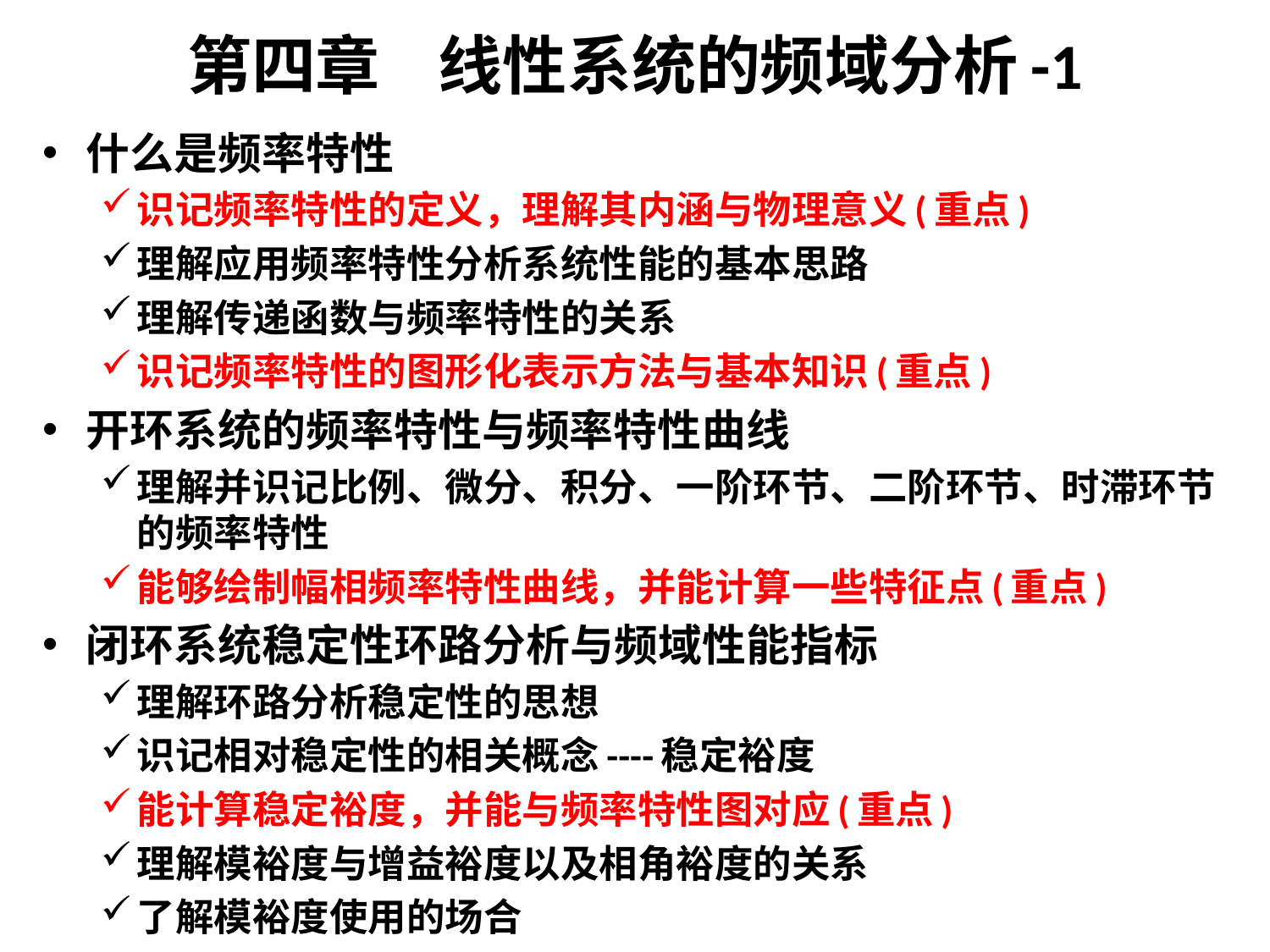

# 第四章    线性系统的频域分析-1
什么是频率特性
识记频率特性的定义，理解其内涵与物理意义(重点)
理解应用频率特性分析系统性能的基本思路
理解传递函数与频率特性的关系
识记频率特性的图形化表示方法与基本知识(重点)
开环系统的频率特性与频率特性曲线
理解并识记比例、微分、积分、一阶环节、二阶环节、时滞环节的频率特性
能够绘制幅相频率特性曲线，并能计算一些特征点(重点)
闭环系统稳定性环路分析与频域性能指标
理解环路分析稳定性的思想
识记相对稳定性的相关概念----稳定裕度
能计算稳定裕度，并能与频率特性图对应(重点)
理解模裕度与增益裕度以及相角裕度的关系
了解模裕度使用的场合